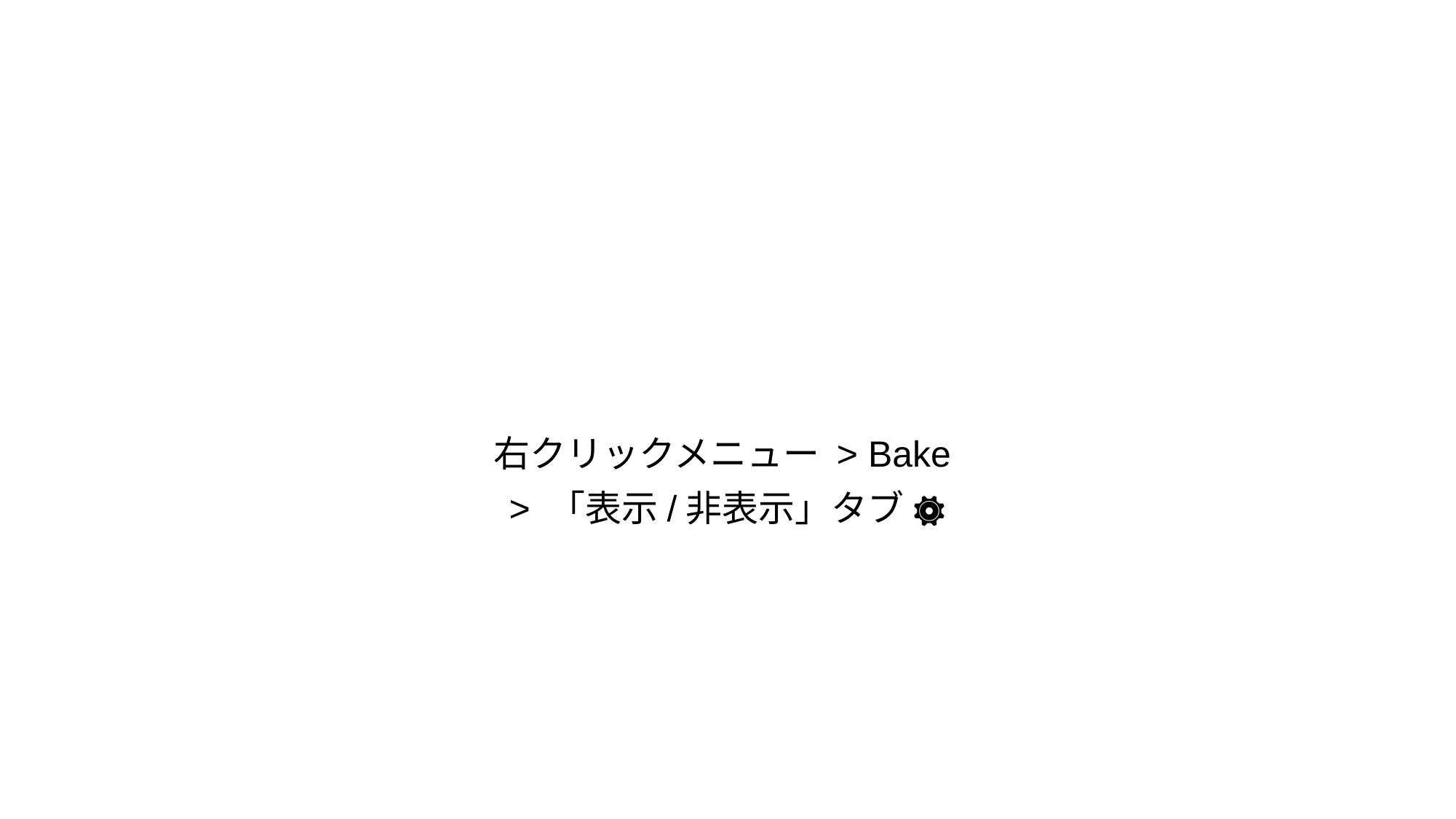

#
右クリックメニュー > Bake
> 「表示/非表示」タブ ⚙